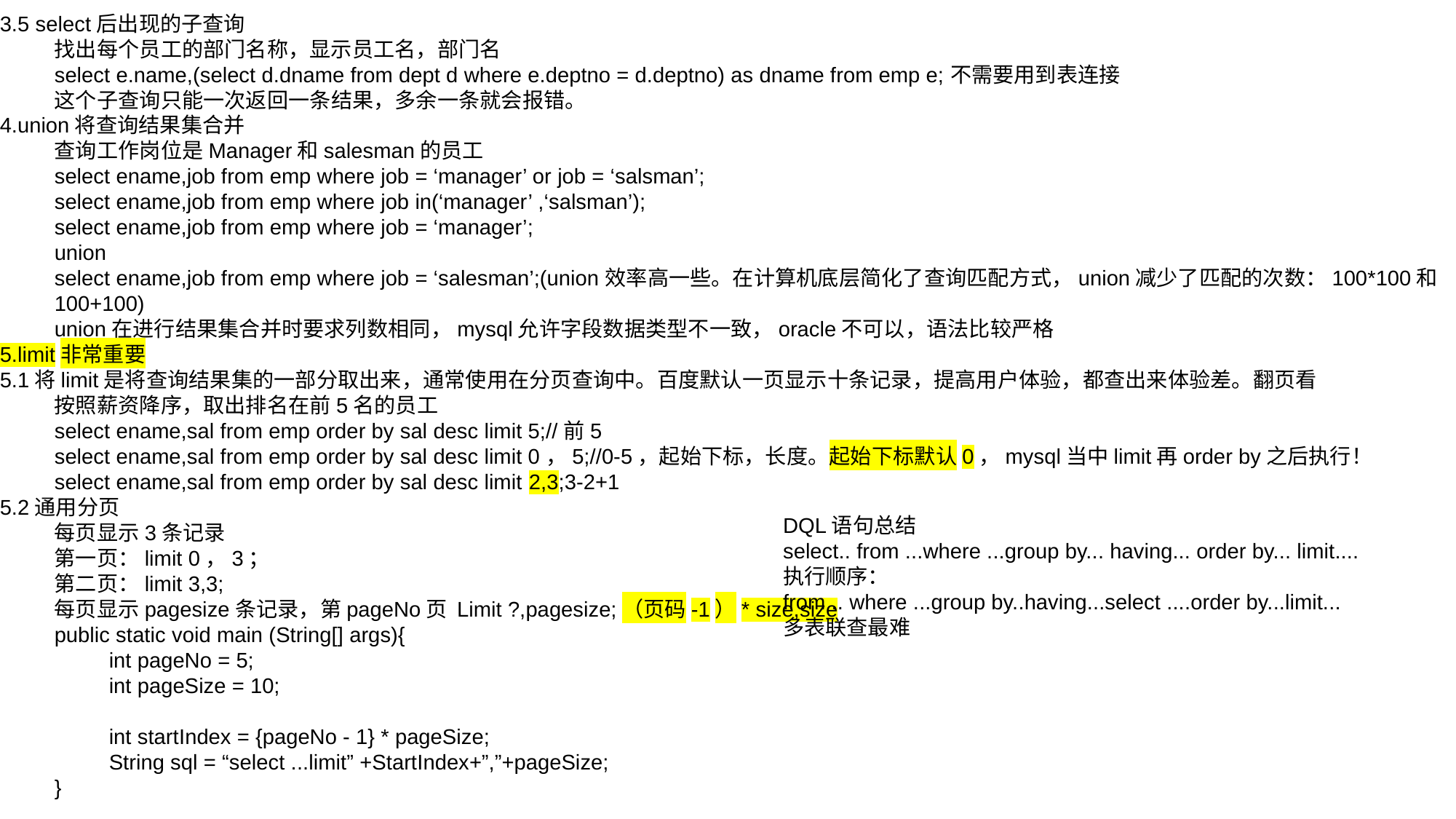

3.5 select后出现的子查询
找出每个员工的部门名称，显示员工名，部门名
select e.name,(select d.dname from dept d where e.deptno = d.deptno) as dname from emp e;不需要用到表连接
这个子查询只能一次返回一条结果，多余一条就会报错。
4.union将查询结果集合并
查询工作岗位是Manager和salesman的员工
select ename,job from emp where job = ‘manager’ or job = ‘salsman’;
select ename,job from emp where job in(‘manager’ ,‘salsman’);
select ename,job from emp where job = ‘manager’;
union
select ename,job from emp where job = ‘salesman’;(union效率高一些。在计算机底层简化了查询匹配方式，union减少了匹配的次数：100*100和100+100)
union在进行结果集合并时要求列数相同，mysql允许字段数据类型不一致，oracle不可以，语法比较严格
5.limit非常重要
5.1将limit是将查询结果集的一部分取出来，通常使用在分页查询中。百度默认一页显示十条记录，提高用户体验，都查出来体验差。翻页看
按照薪资降序，取出排名在前5名的员工
select ename,sal from emp order by sal desc limit 5;//前5
select ename,sal from emp order by sal desc limit 0，5;//0-5，起始下标，长度。起始下标默认0，mysql当中limit再order by之后执行！
select ename,sal from emp order by sal desc limit 2,3;3-2+1
5.2通用分页
每页显示3条记录
第一页：limit 0，3；
第二页：limit 3,3;
每页显示pagesize条记录，第pageNo页 Limit ?,pagesize;（页码-1）* size,size
public static void main (String[] args){
int pageNo = 5;
int pageSize = 10;

int startIndex = {pageNo - 1} * pageSize;
String sql = “select ...limit” +StartIndex+”,”+pageSize;
}

DQL语句总结
select.. from ...where ...group by... having... order by... limit....
执行顺序：
from .. where ...group by..having...select ....order by...limit...
多表联查最难